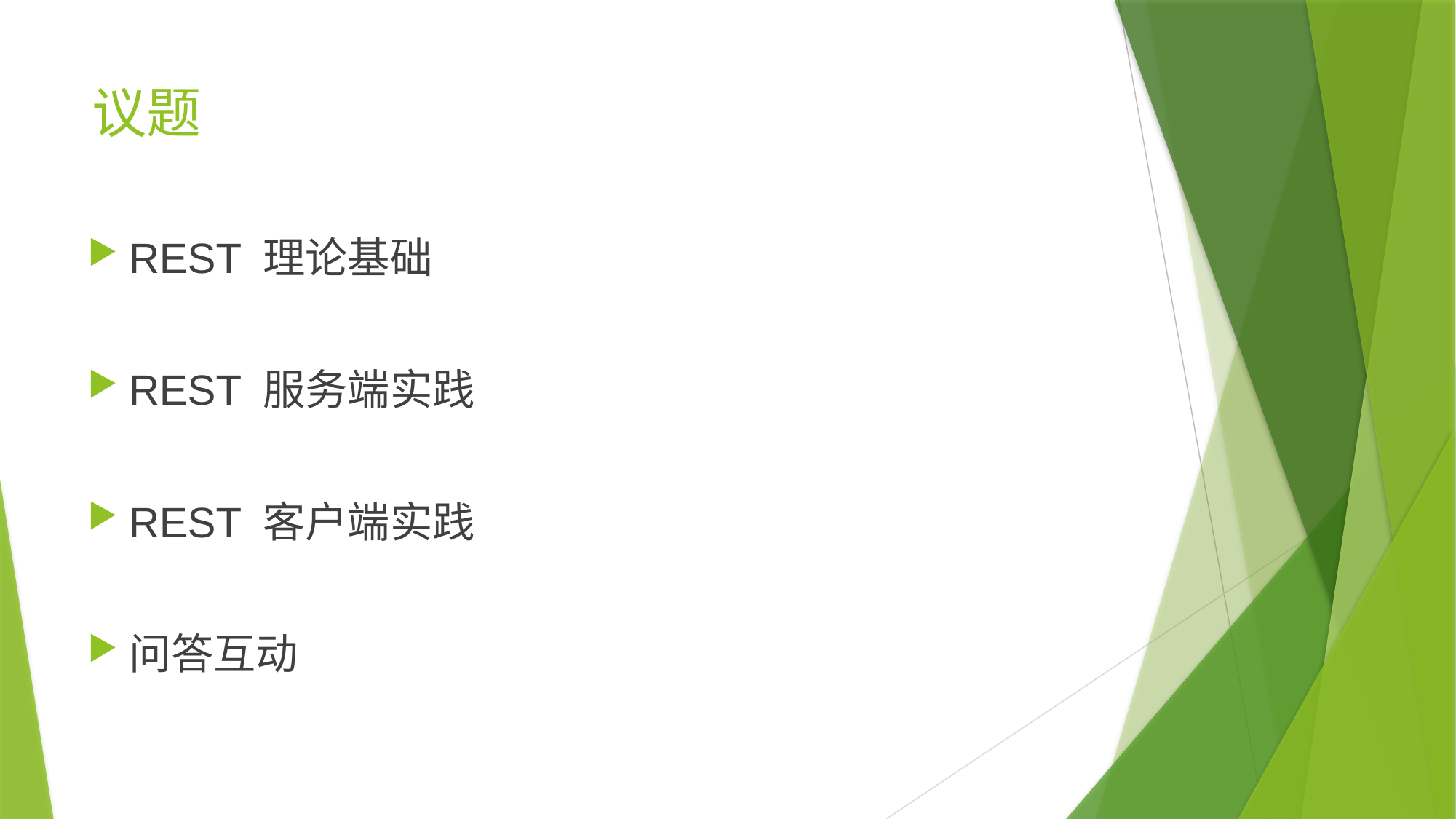

# 议题
REST 理论基础

REST 服务端实践

REST 客户端实践

问答互动